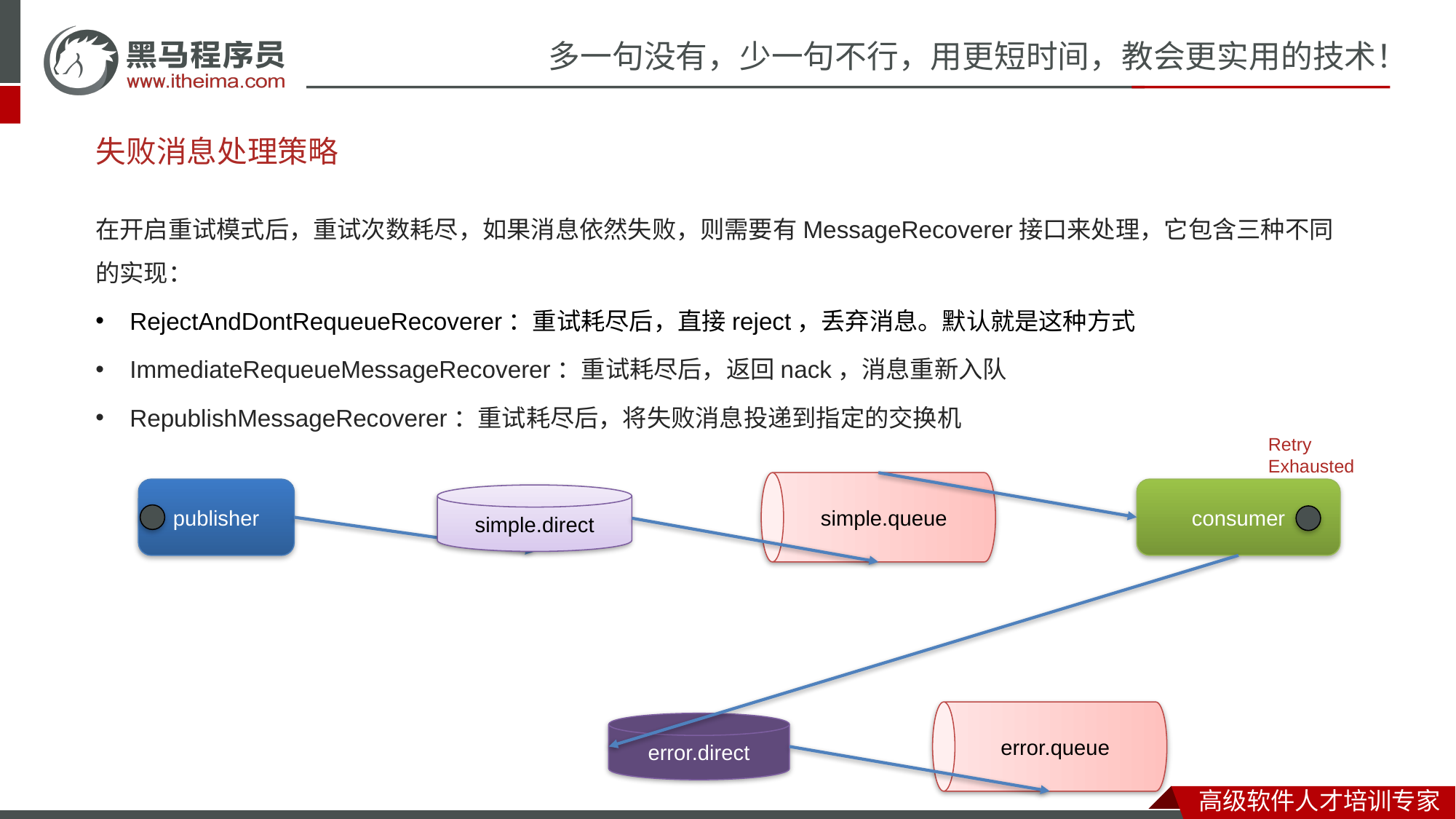

# 失败消息处理策略
在开启重试模式后，重试次数耗尽，如果消息依然失败，则需要有MessageRecoverer接口来处理，它包含三种不同的实现：
RejectAndDontRequeueRecoverer：重试耗尽后，直接reject，丢弃消息。默认就是这种方式
ImmediateRequeueMessageRecoverer：重试耗尽后，返回nack，消息重新入队
RepublishMessageRecoverer：重试耗尽后，将失败消息投递到指定的交换机

simple.queue
Retry
Exhausted
consumer
publisher
simple.direct

error.queue
error.direct